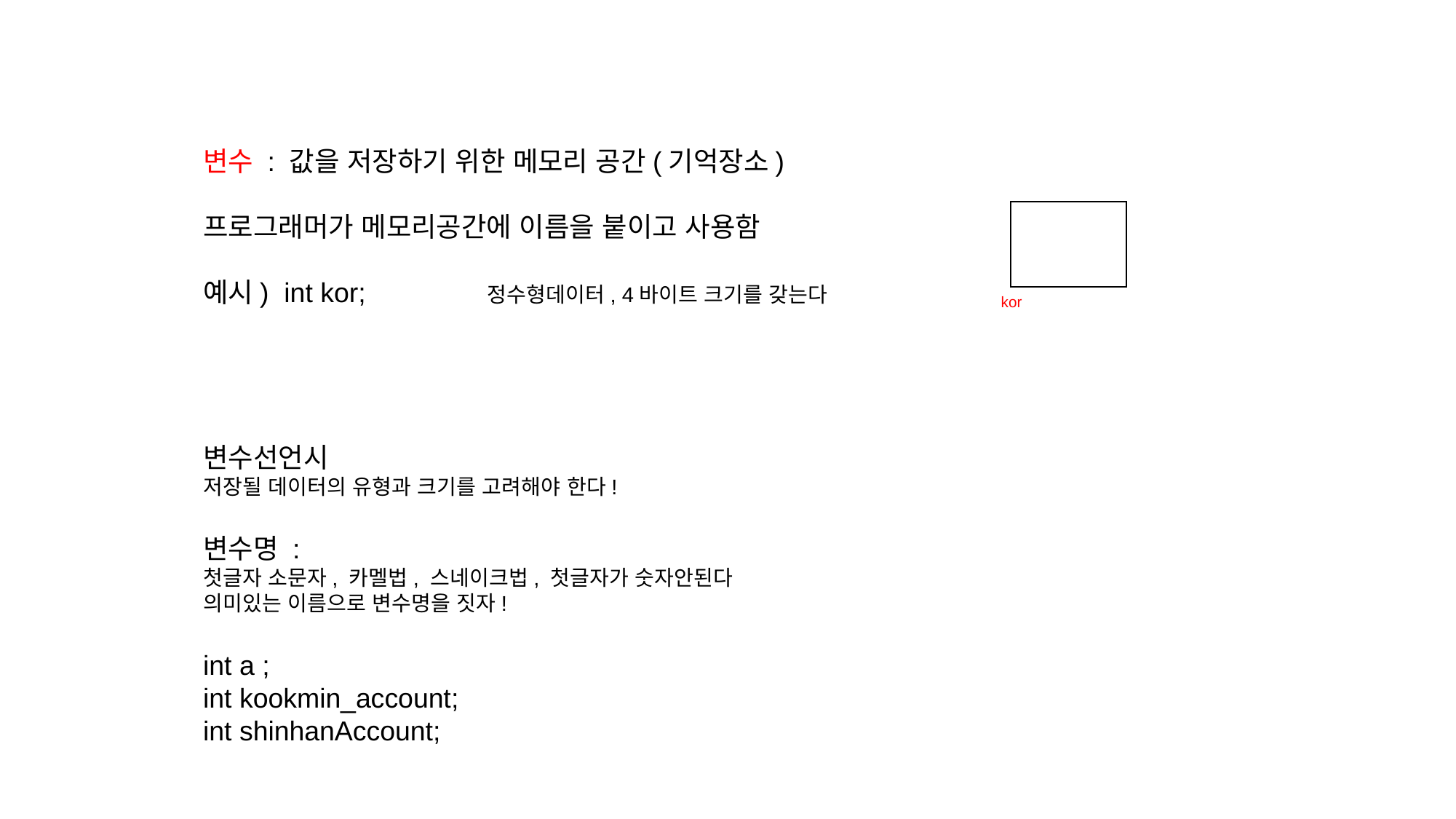

변수 : 값을 저장하기 위한 메모리 공간(기억장소)

프로그래머가 메모리공간에 이름을 붙이고 사용함

예시)  int kor;               정수형데이터, 4바이트 크기를 갖는다

kor
변수선언시
저장될 데이터의 유형과 크기를 고려해야 한다!

변수명 :
첫글자 소문자, 카멜법, 스네이크법, 첫글자가 숫자안된다
의미있는 이름으로 변수명을 짓자!

int a ;
int kookmin_account;
int shinhanAccount;